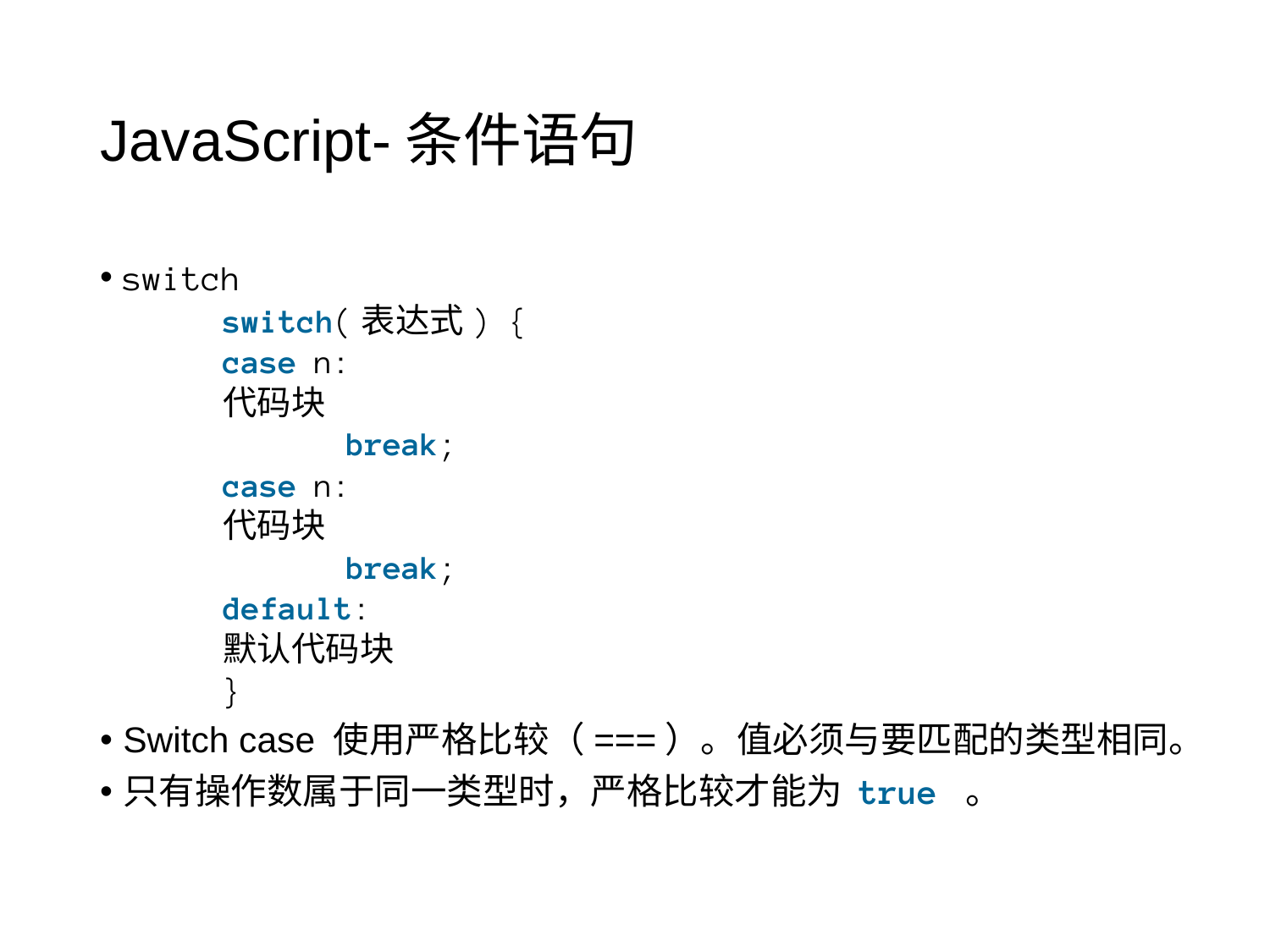

# JavaScript-条件语句
switch
	switch(表达式) {
     		case n:
        		代码块
        		break;
     		case n:
        		代码块
        		break;
     		default:
        		默认代码块
	}
Switch case 使用严格比较（===）。值必须与要匹配的类型相同。
只有操作数属于同一类型时，严格比较才能为 true 。